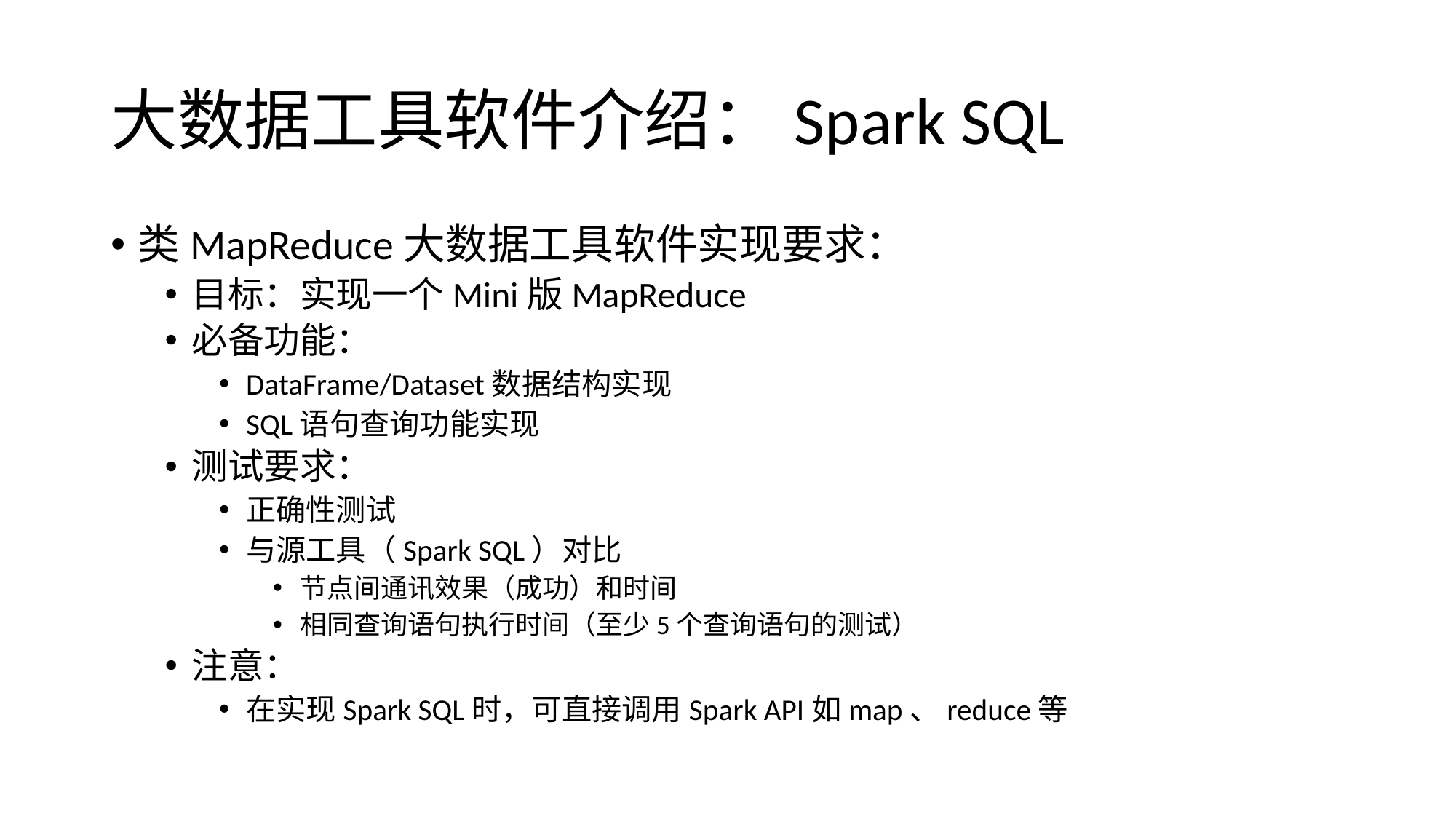

# 大数据工具软件介绍：Spark SQL
类MapReduce大数据工具软件实现要求：
目标：实现一个Mini版MapReduce
必备功能：
DataFrame/Dataset数据结构实现
SQL语句查询功能实现
测试要求：
正确性测试
与源工具（Spark SQL）对比
节点间通讯效果（成功）和时间
相同查询语句执行时间（至少5个查询语句的测试）
注意：
在实现Spark SQL时，可直接调用Spark API如map、reduce等